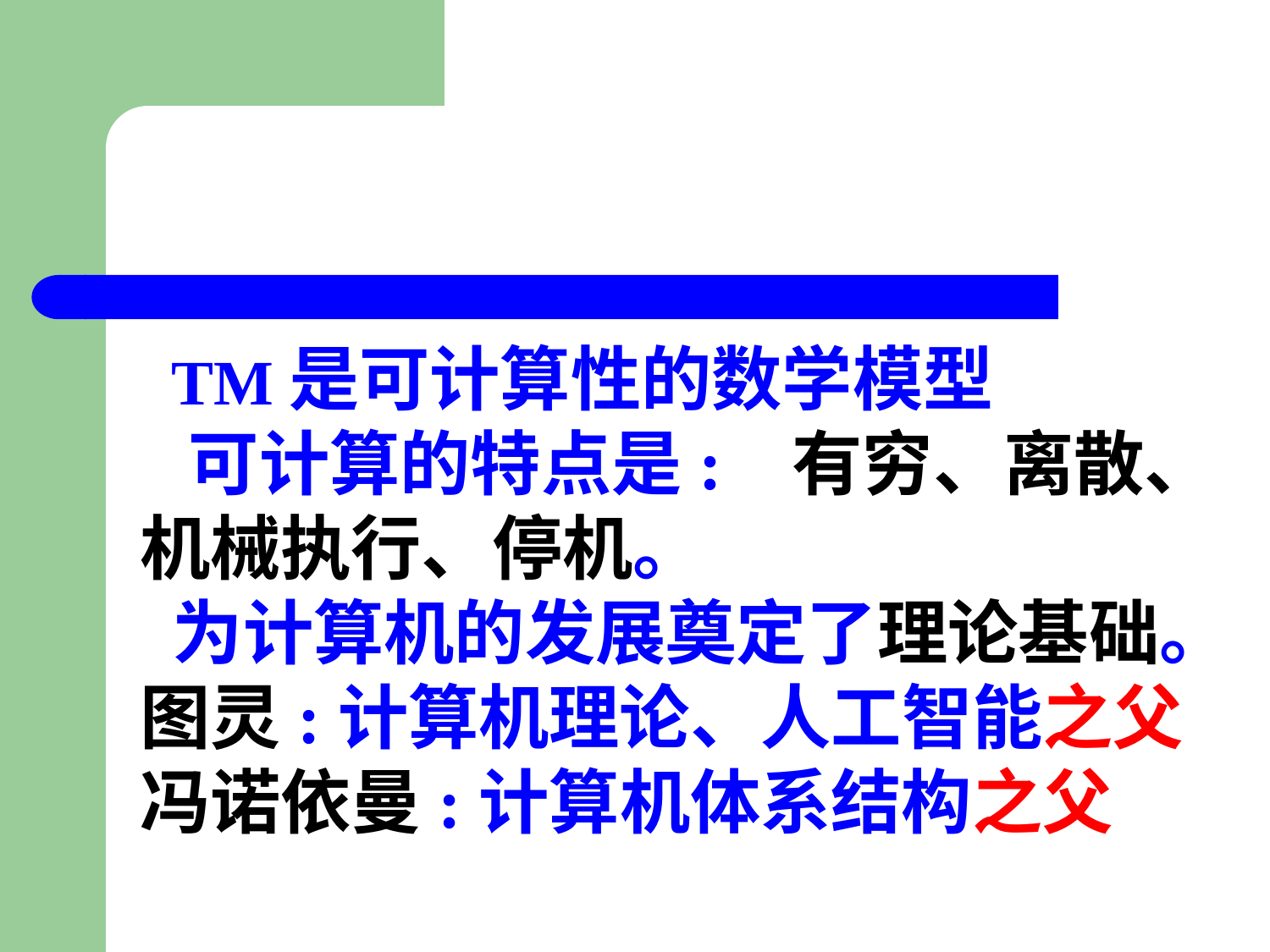

#
  TM是可计算性的数学模型
  可计算的特点是:   有穷、离散、机械执行、停机。
 为计算机的发展奠定了理论基础。
图灵:计算机理论、人工智能之父
冯诺依曼:计算机体系结构之父